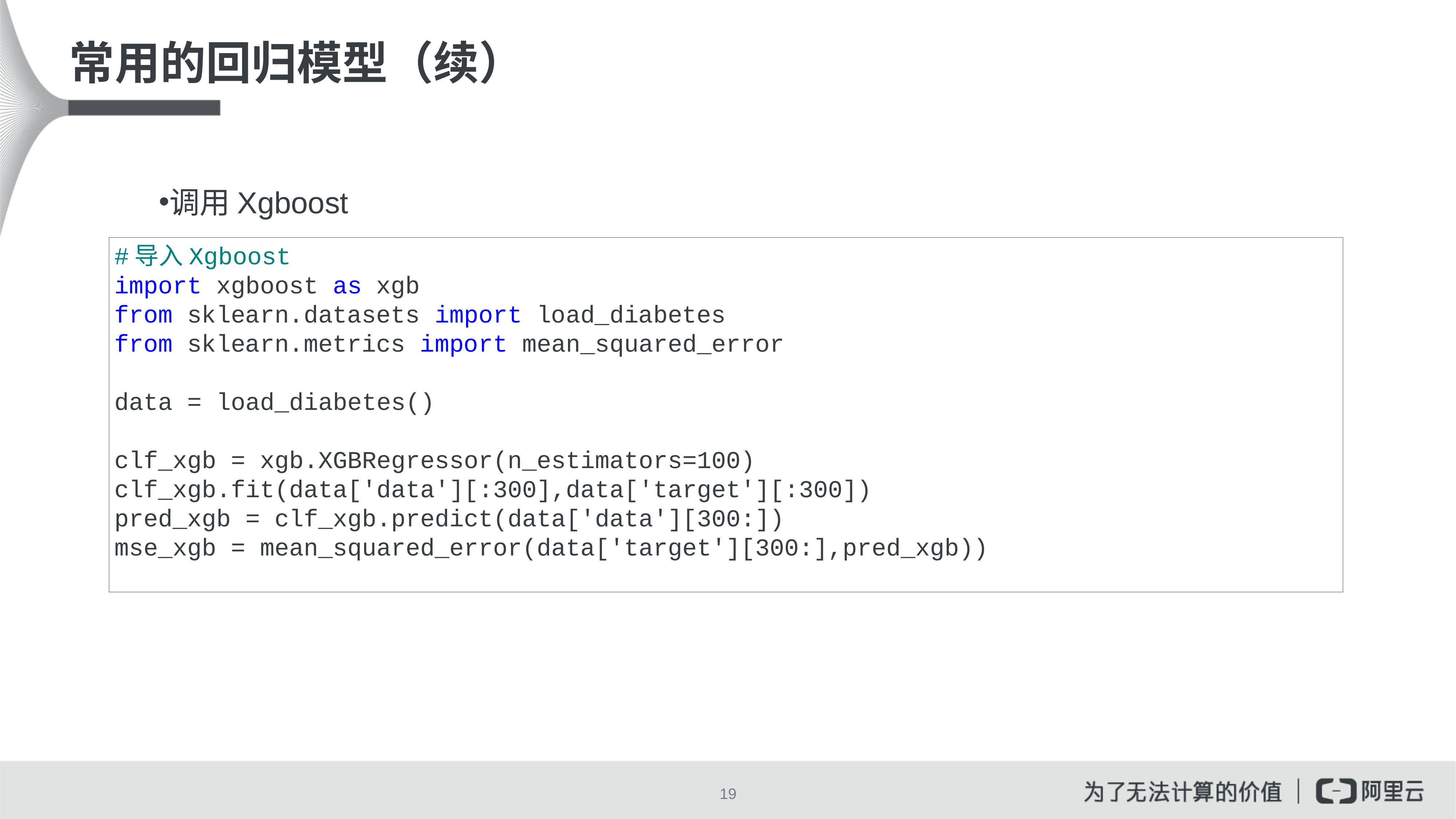

# 常用的回归模型（续）
调用Xgboost
#导入Xgboost
import xgboost as xgb
from sklearn.datasets import load_diabetes
from sklearn.metrics import mean_squared_error

data = load_diabetes()

clf_xgb = xgb.XGBRegressor(n_estimators=100)
clf_xgb.fit(data['data'][:300],data['target'][:300])
pred_xgb = clf_xgb.predict(data['data'][300:])
mse_xgb = mean_squared_error(data['target'][300:],pred_xgb))